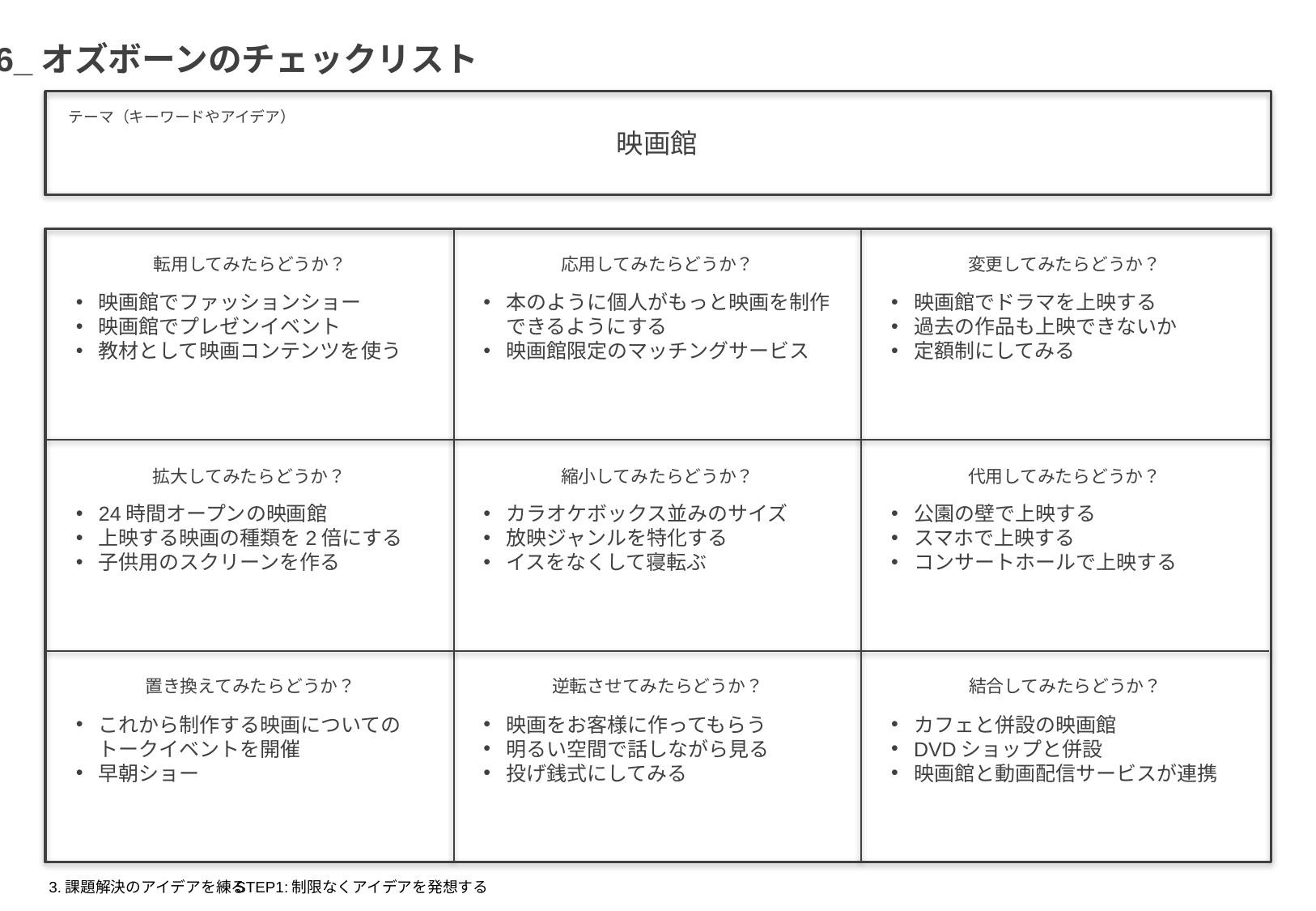

26_オズボーンのチェックリスト

テーマ（キーワードやアイデア）
映画館

応用してみたらどうか？
転用してみたらどうか？
変更してみたらどうか？
映画館でファッションショー
映画館でプレゼンイベント
教材として映画コンテンツを使う
本のように個人がもっと映画を制作できるようにする
映画館限定のマッチングサービス
映画館でドラマを上映する
過去の作品も上映できないか
定額制にしてみる
縮小してみたらどうか？
代用してみたらどうか？
拡大してみたらどうか？
24時間オープンの映画館
上映する映画の種類を2倍にする
子供用のスクリーンを作る
カラオケボックス並みのサイズ
放映ジャンルを特化する
イスをなくして寝転ぶ
公園の壁で上映する
スマホで上映する
コンサートホールで上映する
逆転させてみたらどうか？
置き換えてみたらどうか？
結合してみたらどうか？
これから制作する映画についてのトークイベントを開催
早朝ショー
映画をお客様に作ってもらう
明るい空間で話しながら見る
投げ銭式にしてみる
カフェと併設の映画館
DVDショップと併設
映画館と動画配信サービスが連携
3.課題解決のアイデアを練る
STEP1:制限なくアイデアを発想する